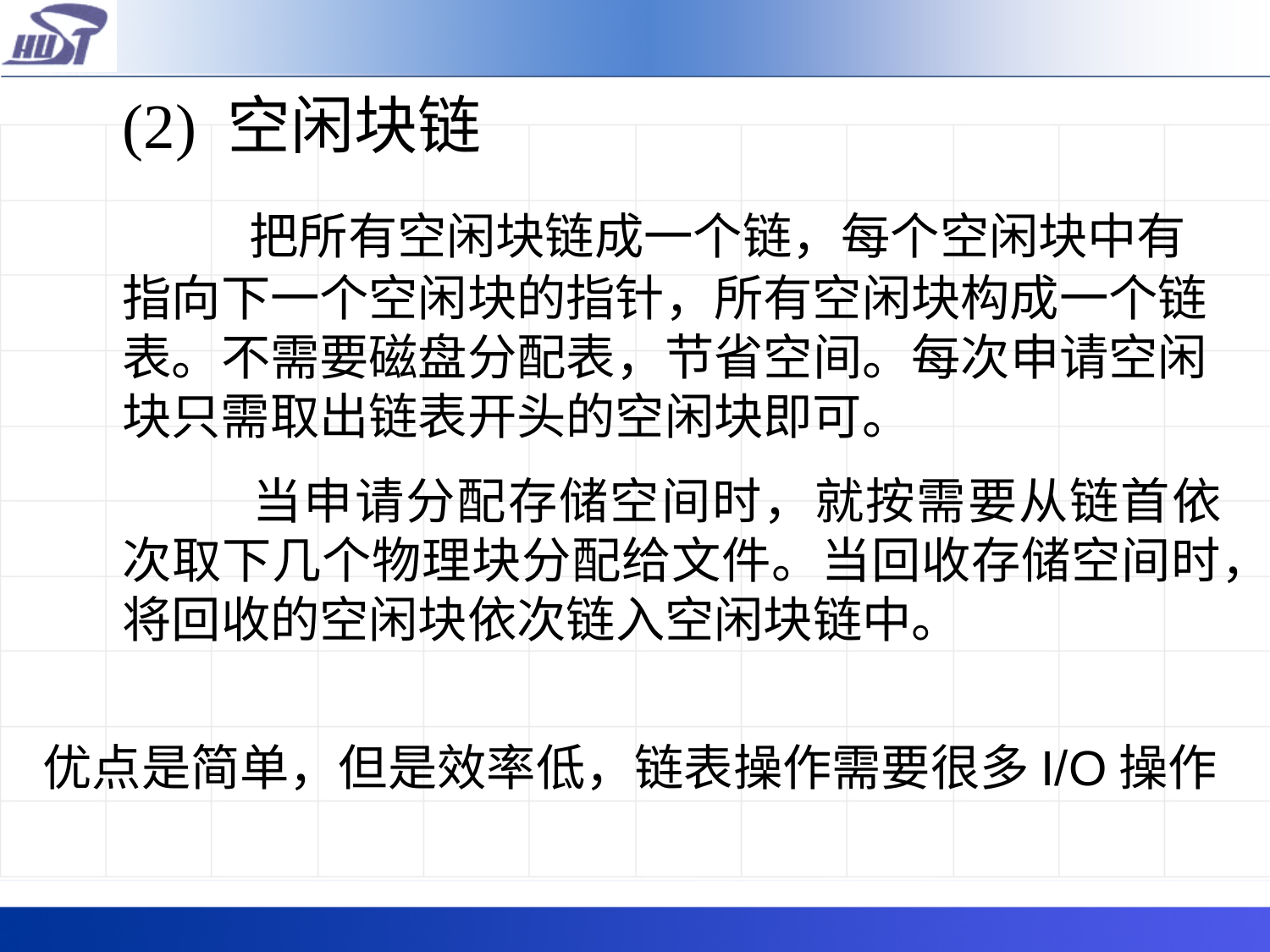

(2) 空闲块链
		把所有空闲块链成一个链，每个空闲块中有指向下一个空闲块的指针，所有空闲块构成一个链表。不需要磁盘分配表，节省空间。每次申请空闲块只需取出链表开头的空闲块即可。
		当申请分配存储空间时，就按需要从链首依次取下几个物理块分配给文件。当回收存储空间时，将回收的空闲块依次链入空闲块链中。

优点是简单，但是效率低，链表操作需要很多I/O操作